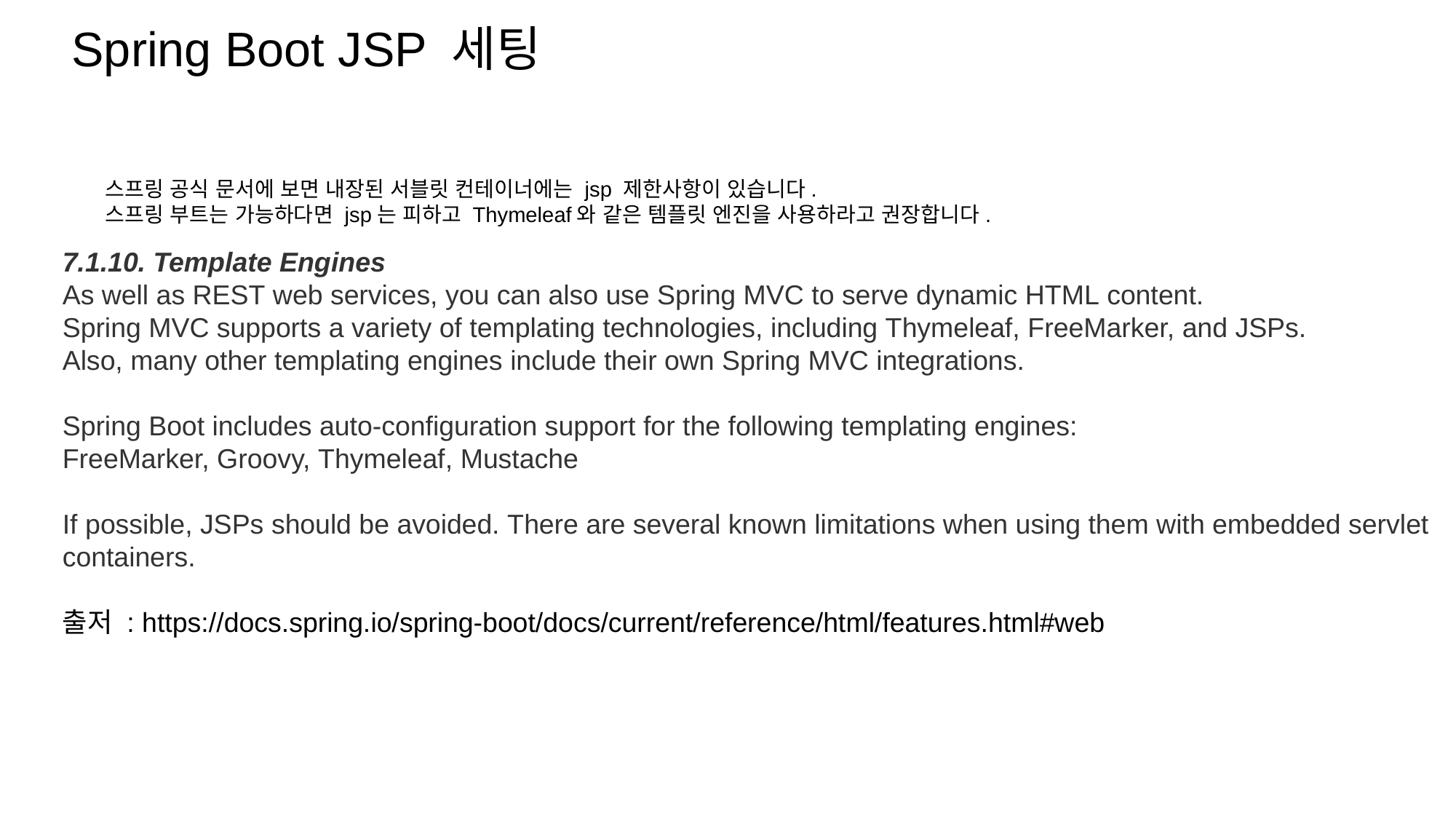

Spring Boot JSP 세팅
스프링 공식 문서에 보면 내장된 서블릿 컨테이너에는 jsp 제한사항이 있습니다.
스프링 부트는 가능하다면 jsp는 피하고 Thymeleaf와 같은 템플릿 엔진을 사용하라고 권장합니다.
7.1.10. Template Engines
As well as REST web services, you can also use Spring MVC to serve dynamic HTML content. 
Spring MVC supports a variety of templating technologies, including Thymeleaf, FreeMarker, and JSPs. 
Also, many other templating engines include their own Spring MVC integrations.
Spring Boot includes auto-configuration support for the following templating engines:
FreeMarker, Groovy, Thymeleaf, Mustache
If possible, JSPs should be avoided. There are several known limitations when using them with embedded servlet containers.
출저 : https://docs.spring.io/spring-boot/docs/current/reference/html/features.html#web